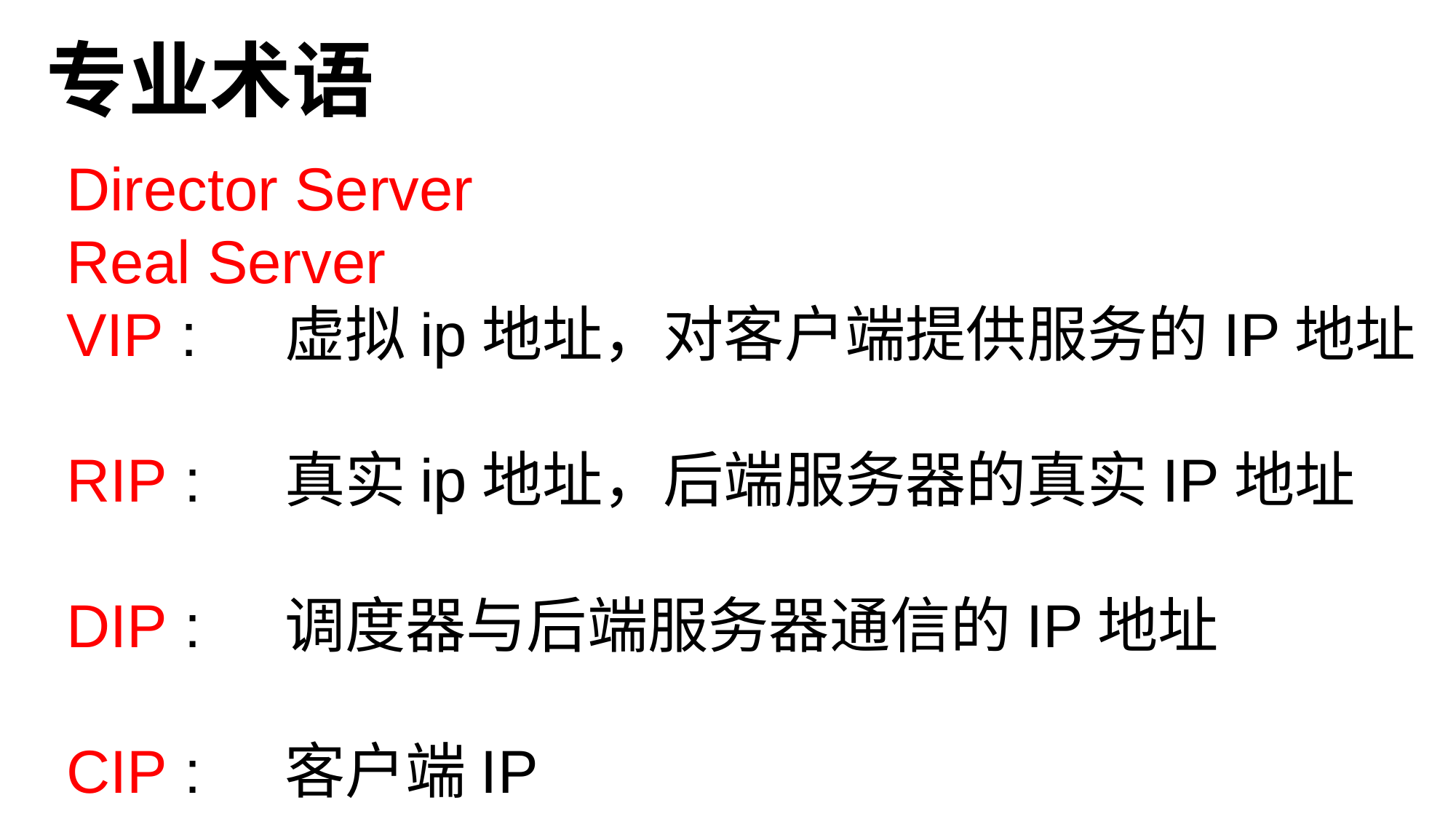

# 专业术语
Director Server
Real Server
VIP :	虚拟ip地址，对客户端提供服务的IP地址

RIP :	真实ip地址，后端服务器的真实IP地址

DIP :	调度器与后端服务器通信的IP地址

CIP :	客户端IP